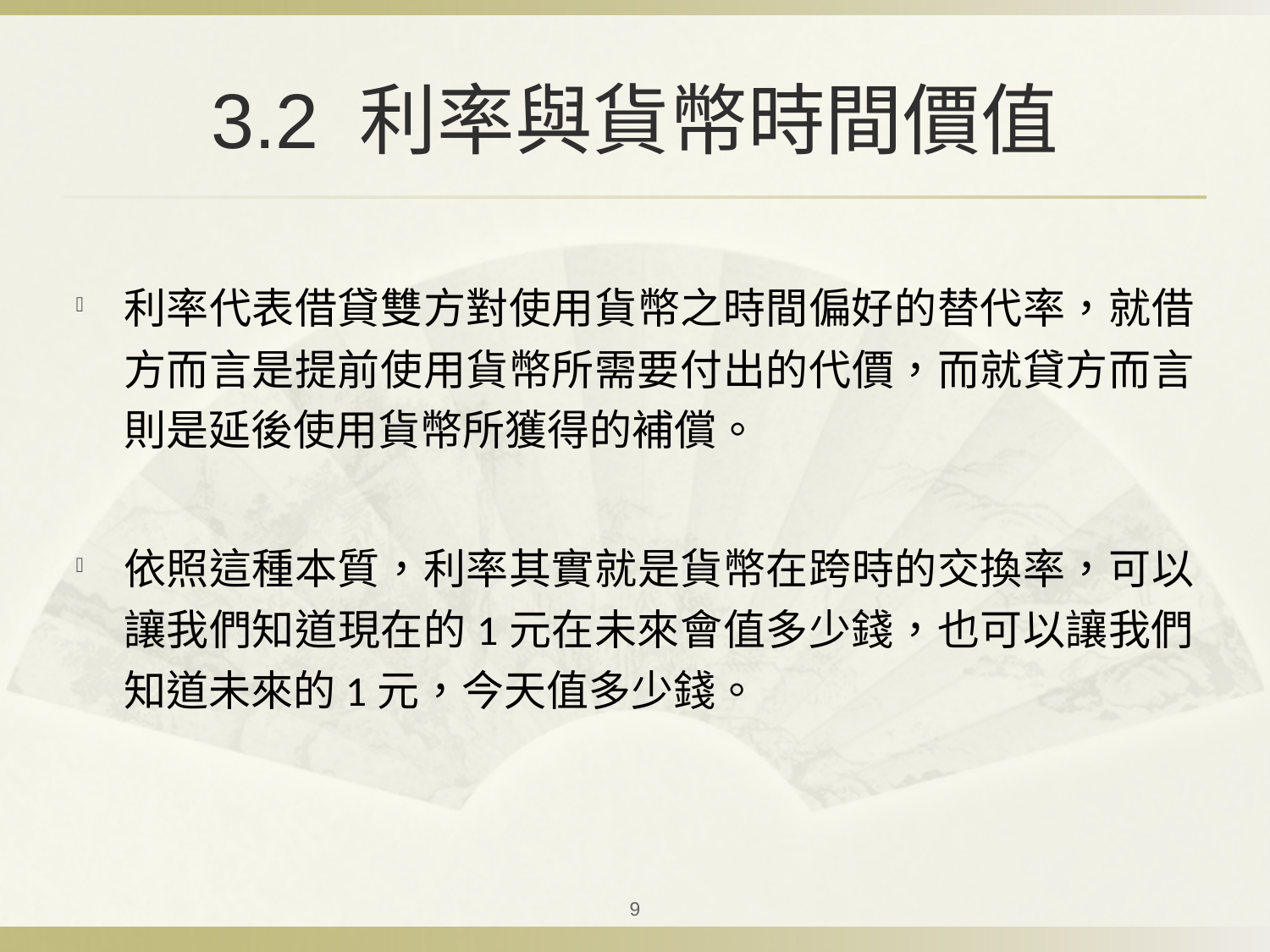

# 3.2 利率與貨幣時間價值

利率代表借貸雙方對使用貨幣之時間偏好的替代率，就借方而言是提前使用貨幣所需要付出的代價，而就貸方而言則是延後使用貨幣所獲得的補償。

依照這種本質，利率其實就是貨幣在跨時的交換率，可以讓我們知道現在的1元在未來會值多少錢，也可以讓我們知道未來的1元，今天值多少錢。

9